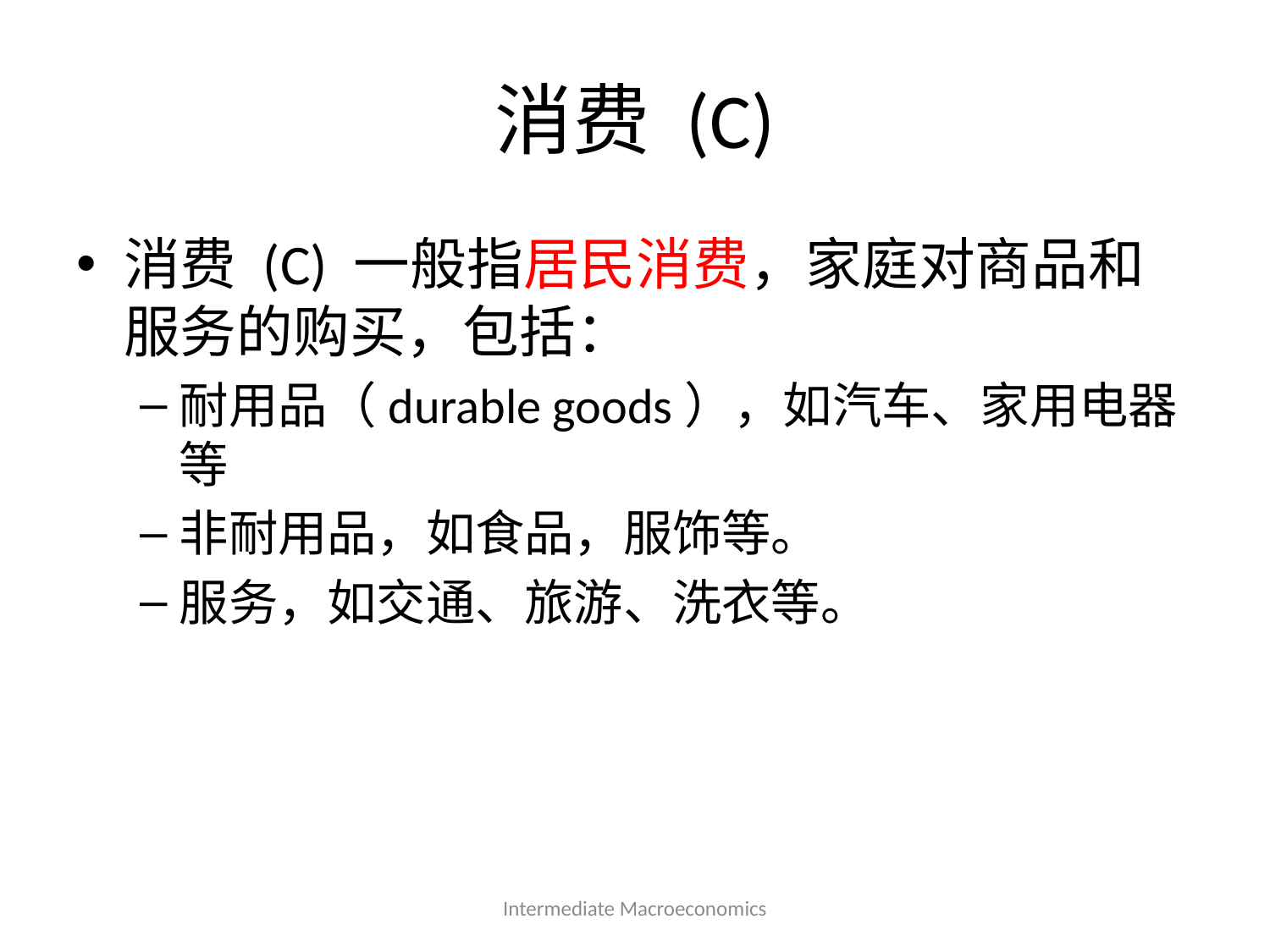

# 消费 (C)
消费 (C) 一般指居民消费，家庭对商品和服务的购买，包括：
耐用品（durable goods），如汽车、家用电器等
非耐用品，如食品，服饰等。
服务，如交通、旅游、洗衣等。
Intermediate Macroeconomics